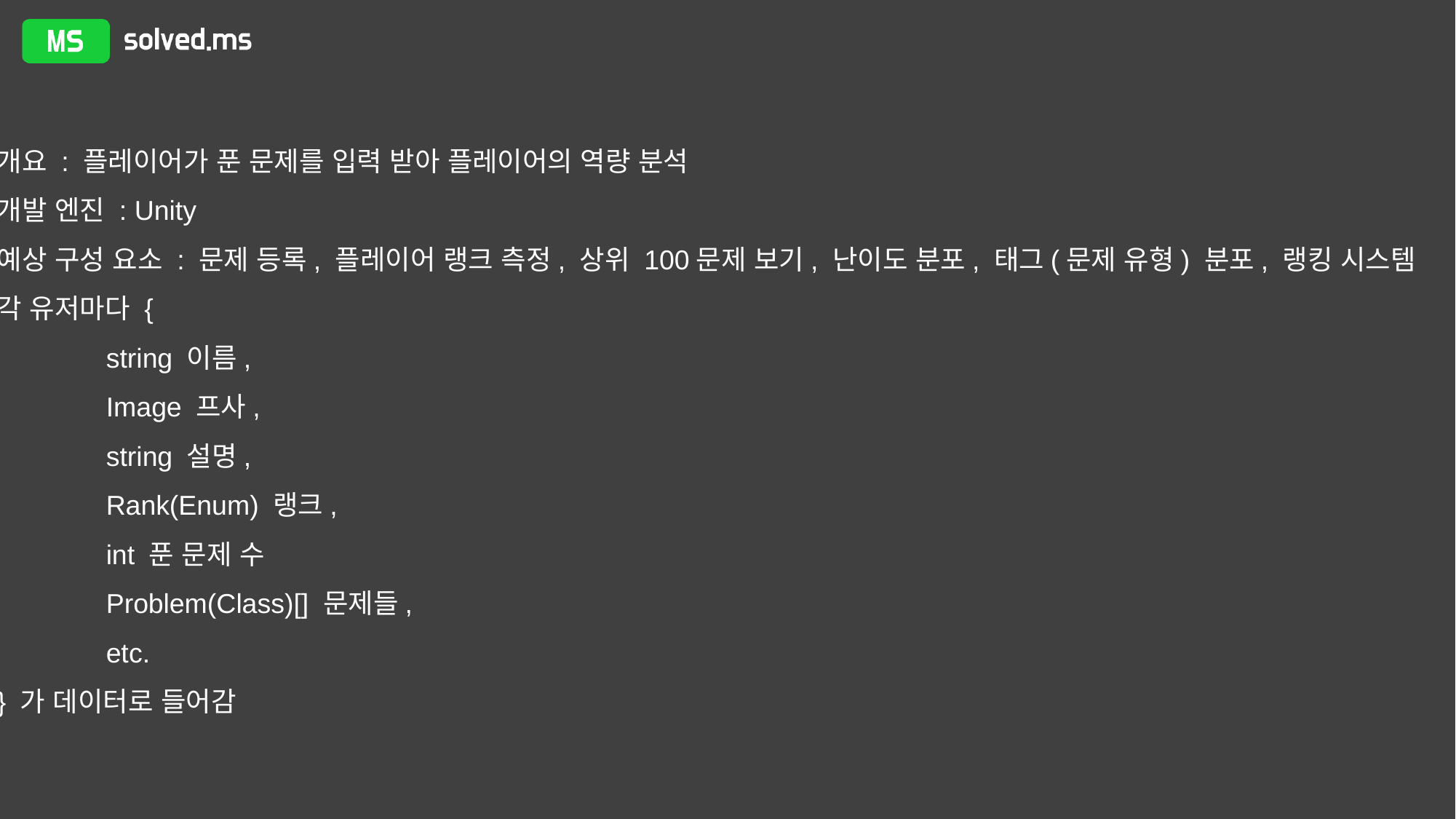

개요 : 플레이어가 푼 문제를 입력 받아 플레이어의 역량 분석
개발 엔진 : Unity
예상 구성 요소 : 문제 등록, 플레이어 랭크 측정, 상위 100문제 보기, 난이도 분포, 태그(문제 유형) 분포, 랭킹 시스템
각 유저마다 {
	string 이름,
	Image 프사,
	string 설명,
	Rank(Enum) 랭크,
	int 푼 문제 수
	Problem(Class)[] 문제들,
	etc.
} 가 데이터로 들어감